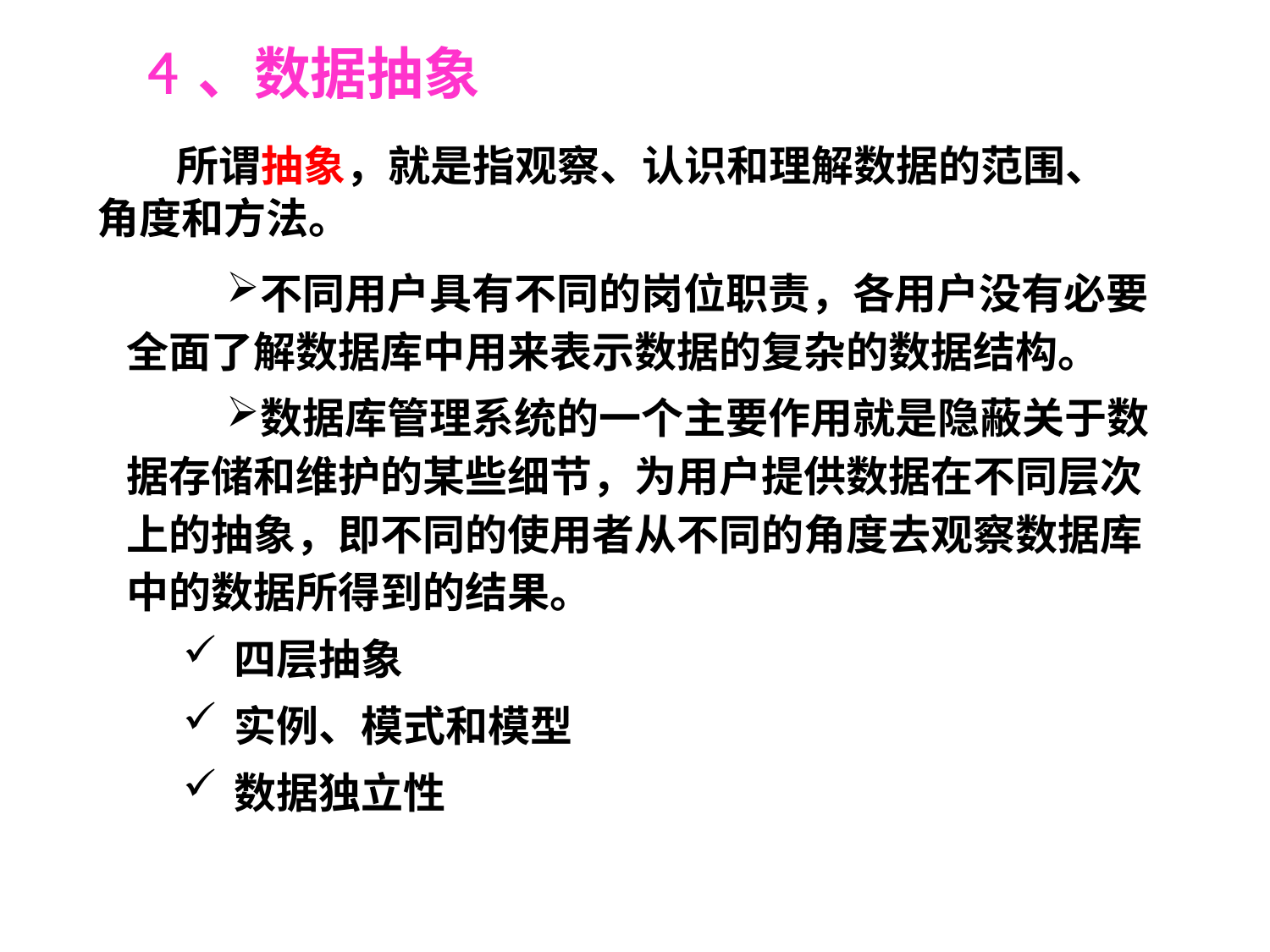

4、数据抽象
      所谓抽象，就是指观察、认识和理解数据的范围、角度和方法。

不同用户具有不同的岗位职责，各用户没有必要全面了解数据库中用来表示数据的复杂的数据结构。
数据库管理系统的一个主要作用就是隐蔽关于数据存储和维护的某些细节，为用户提供数据在不同层次上的抽象，即不同的使用者从不同的角度去观察数据库中的数据所得到的结果。
四层抽象
实例、模式和模型
数据独立性